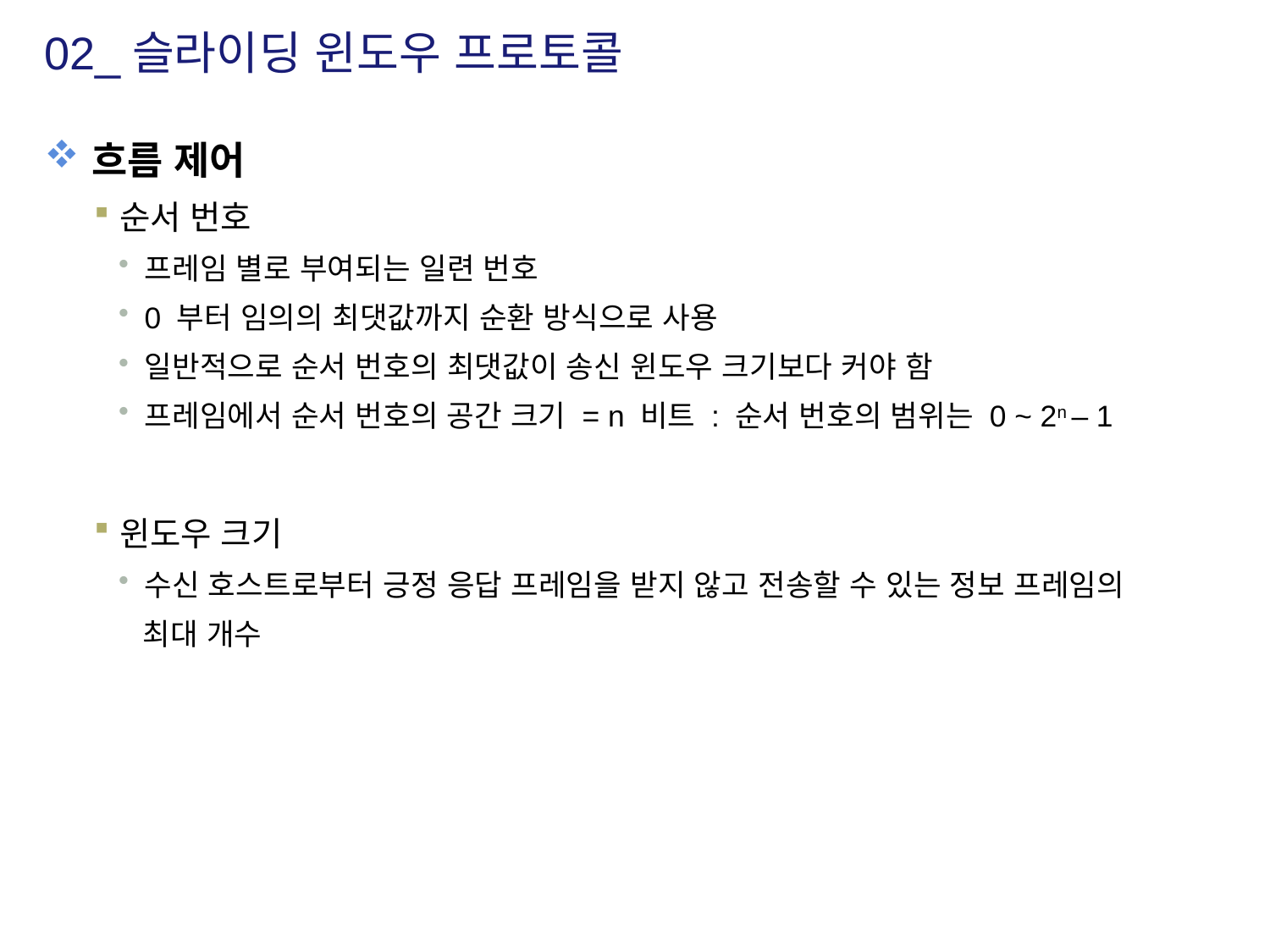

# 02_슬라이딩 윈도우 프로토콜
흐름 제어
순서 번호
프레임 별로 부여되는 일련 번호
0 부터 임의의 최댓값까지 순환 방식으로 사용
일반적으로 순서 번호의 최댓값이 송신 윈도우 크기보다 커야 함
프레임에서 순서 번호의 공간 크기 = n 비트 : 순서 번호의 범위는 0 ~ 2n – 1

윈도우 크기
수신 호스트로부터 긍정 응답 프레임을 받지 않고 전송할 수 있는 정보 프레임의
  최대 개수